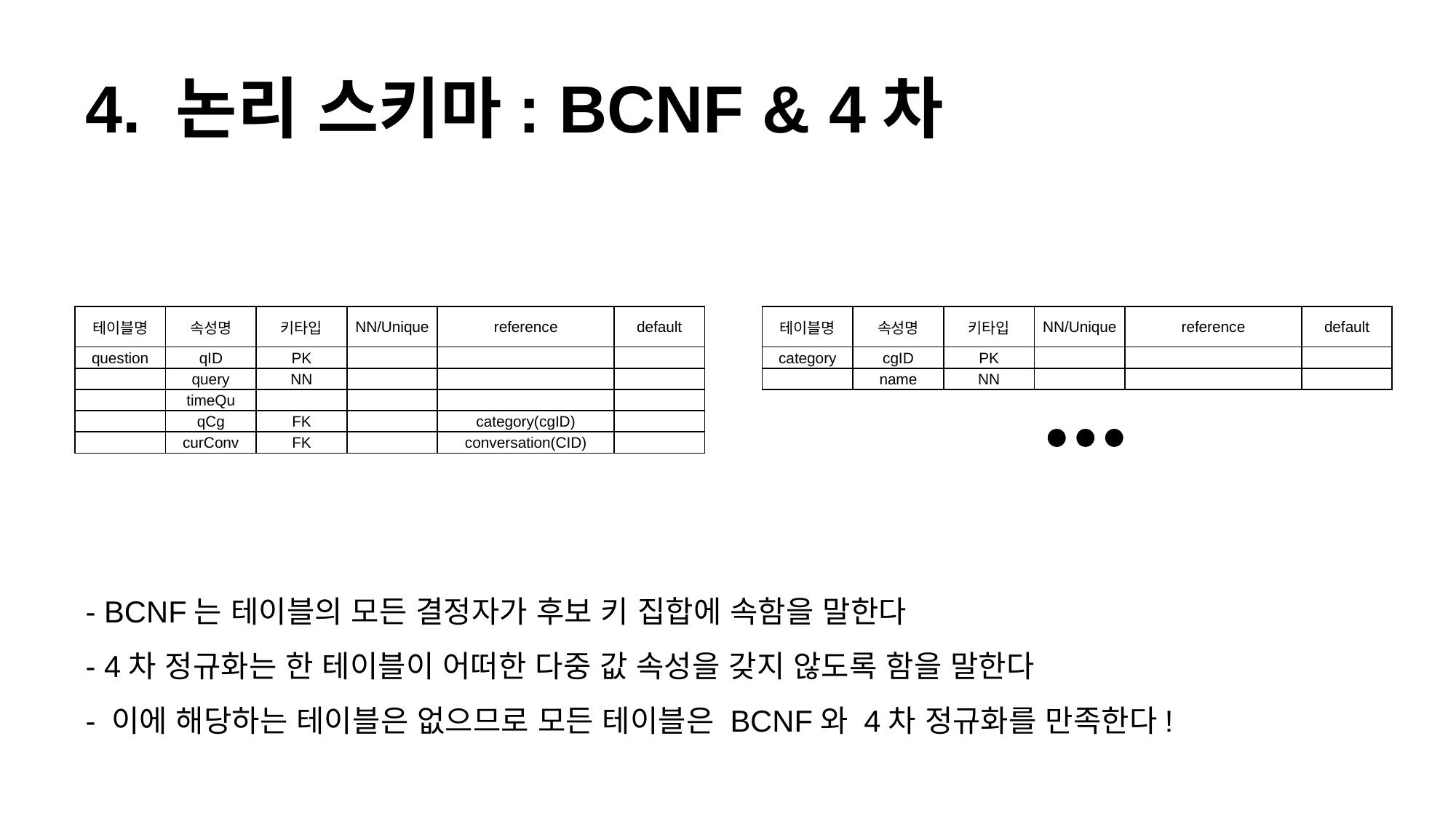

# 4. 논리 스키마: BCNF & 4차
| 테이블명 | 속성명 | 키타입 | NN/Unique | reference | default |
| --- | --- | --- | --- | --- | --- |
| category | cgID | PK |  |  |  |
|  | name | NN |  |  |  |
| 테이블명 | 속성명 | 키타입 | NN/Unique | reference | default |
| --- | --- | --- | --- | --- | --- |
| question | qID | PK |  |  |  |
|  | query | NN |  |  |  |
|  | timeQu |  |  |  |  |
|  | qCg | FK |  | category(cgID) |  |
|  | curConv | FK |  | conversation(CID) |  |

- BCNF는 테이블의 모든 결정자가 후보 키 집합에 속함을 말한다
- 4차 정규화는 한 테이블이 어떠한 다중 값 속성을 갖지 않도록 함을 말한다
- 이에 해당하는 테이블은 없으므로 모든 테이블은 BCNF와 4차 정규화를 만족한다!